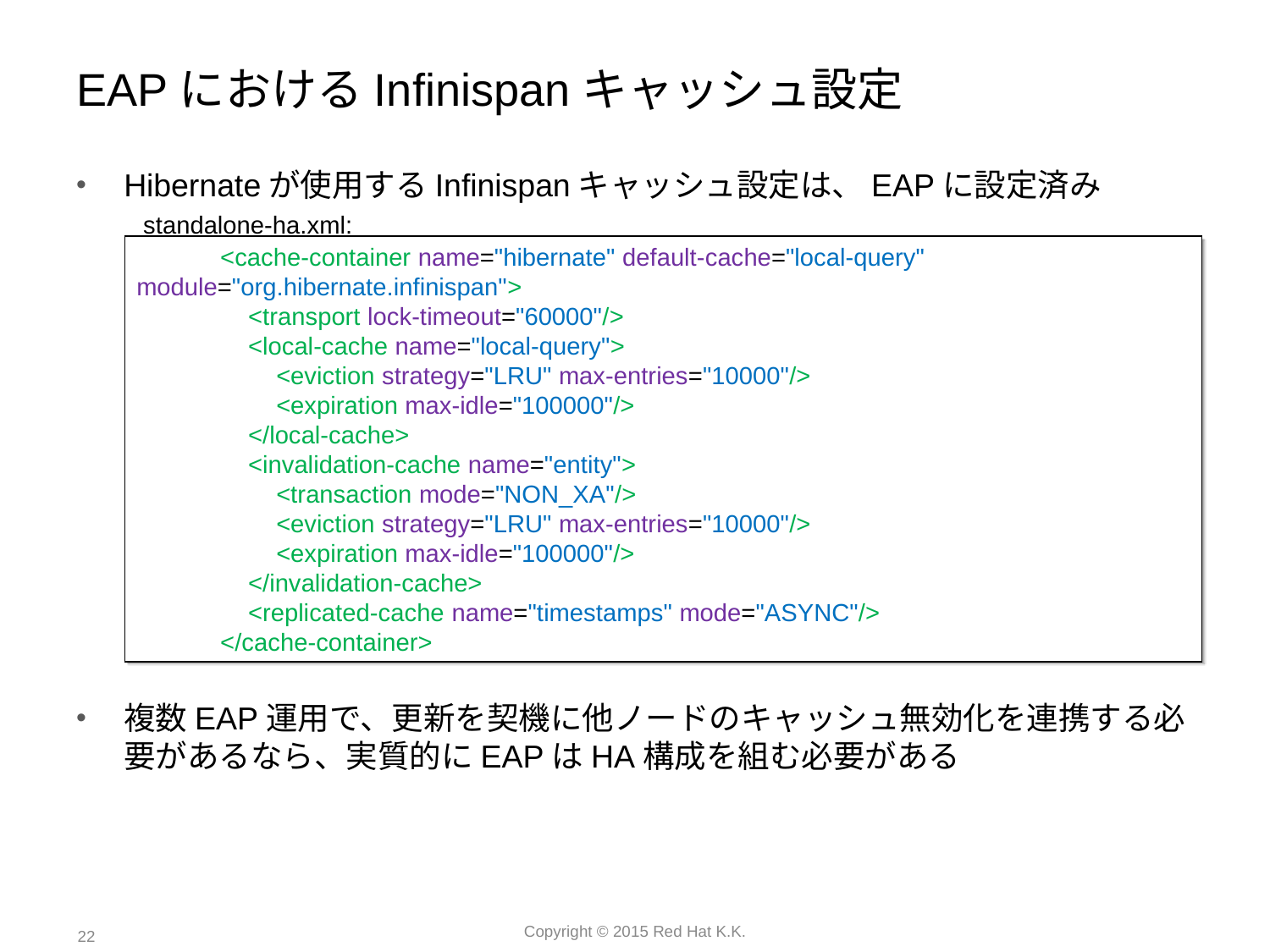

# EAPにおけるInfinispanキャッシュ設定
Hibernateが使用するInfinispanキャッシュ設定は、EAPに設定済み

複数EAP運用で、更新を契機に他ノードのキャッシュ無効化を連携する必要があるなら、実質的にEAPはHA構成を組む必要がある
standalone-ha.xml:
            <cache-container name="hibernate" default-cache="local-query" module="org.hibernate.infinispan">
                <transport lock-timeout="60000"/>
                <local-cache name="local-query">
                    <eviction strategy="LRU" max-entries="10000"/>
                    <expiration max-idle="100000"/>
                </local-cache>
                <invalidation-cache name="entity">
                    <transaction mode="NON_XA"/>
                    <eviction strategy="LRU" max-entries="10000"/>
                    <expiration max-idle="100000"/>
                </invalidation-cache>
                <replicated-cache name="timestamps" mode="ASYNC"/>
            </cache-container>
22
Copyright © 2015 Red Hat K.K.